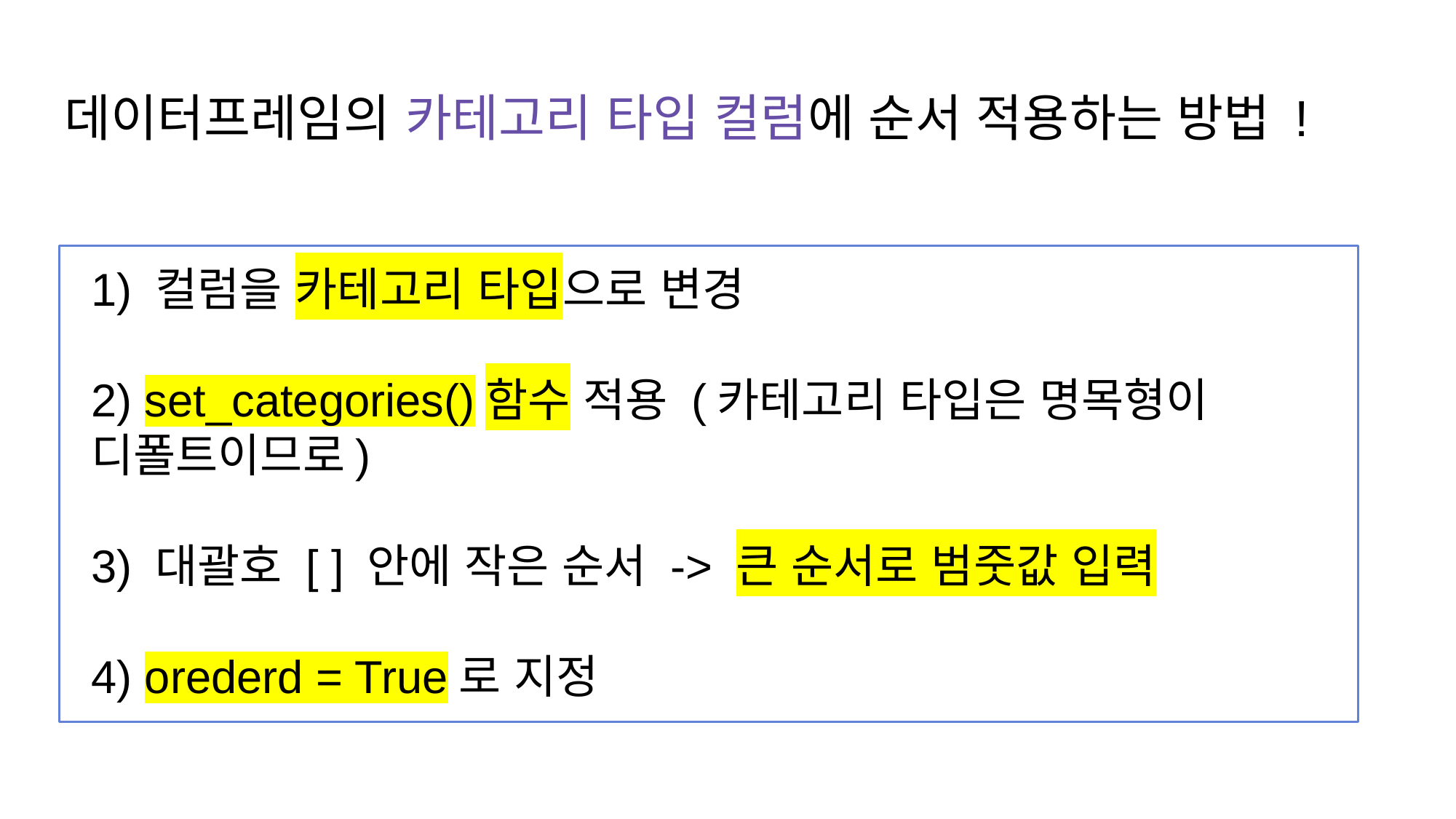

# 데이터프레임의 카테고리 타입 컬럼에 순서 적용하는 방법 !
1) 컬럼을 카테고리 타입으로 변경

2) set_categories()함수 적용 (카테고리 타입은 명목형이 디폴트이므로)

3) 대괄호 [ ] 안에 작은 순서 -> 큰 순서로 범줏값 입력

4) orederd = True로 지정